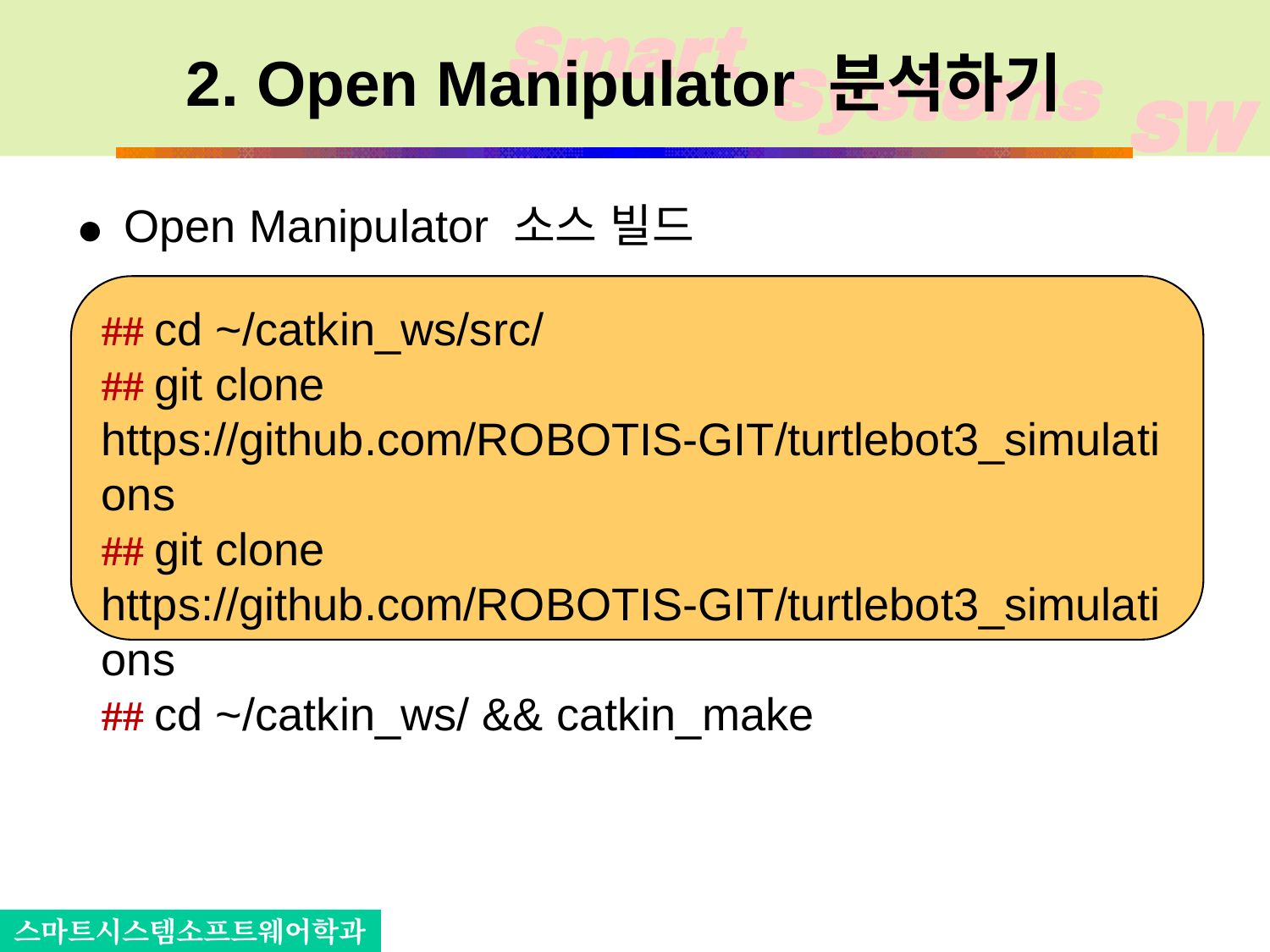

# 2. Open Manipulator 분석하기
Open Manipulator 소스 빌드
## cd ~/catkin_ws/src/
## git clone https://github.com/ROBOTIS-GIT/turtlebot3_simulations
## git clone https://github.com/ROBOTIS-GIT/turtlebot3_simulations
## cd ~/catkin_ws/ && catkin_make